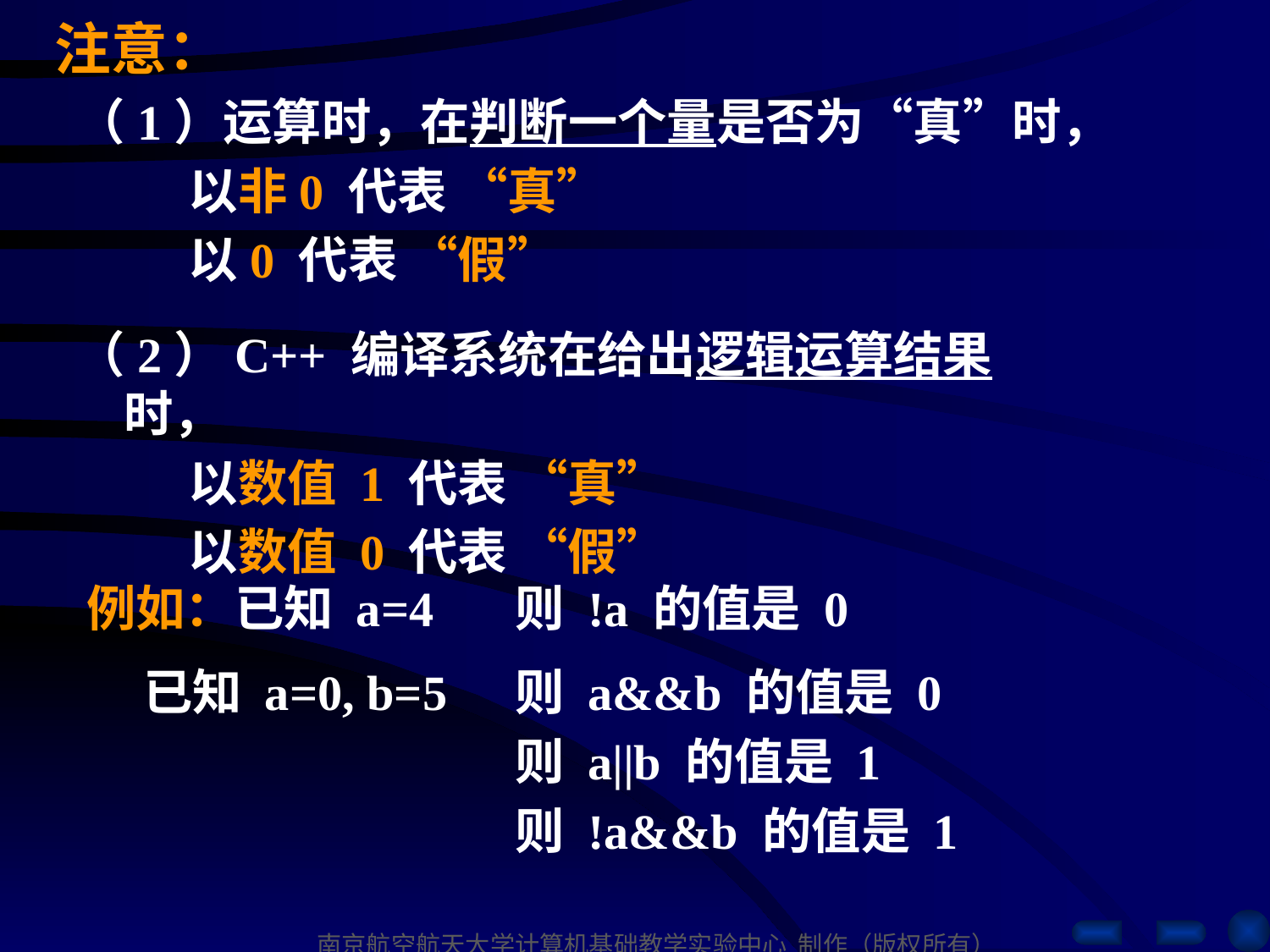

注意：
（1）运算时，在判断一个量是否为“真”时，
         以非0 代表 “真”
         以0 代表 “假”
（2）C++ 编译系统在给出逻辑运算结果时，
         以数值 1 代表 “真”
         以数值 0 代表 “假”
例如：已知 a=4	则 !a 的值是 0
    已知 a=0, b=5	则 a&&b 的值是 0
				则 a||b 的值是 1
				则 !a&&b 的值是 1